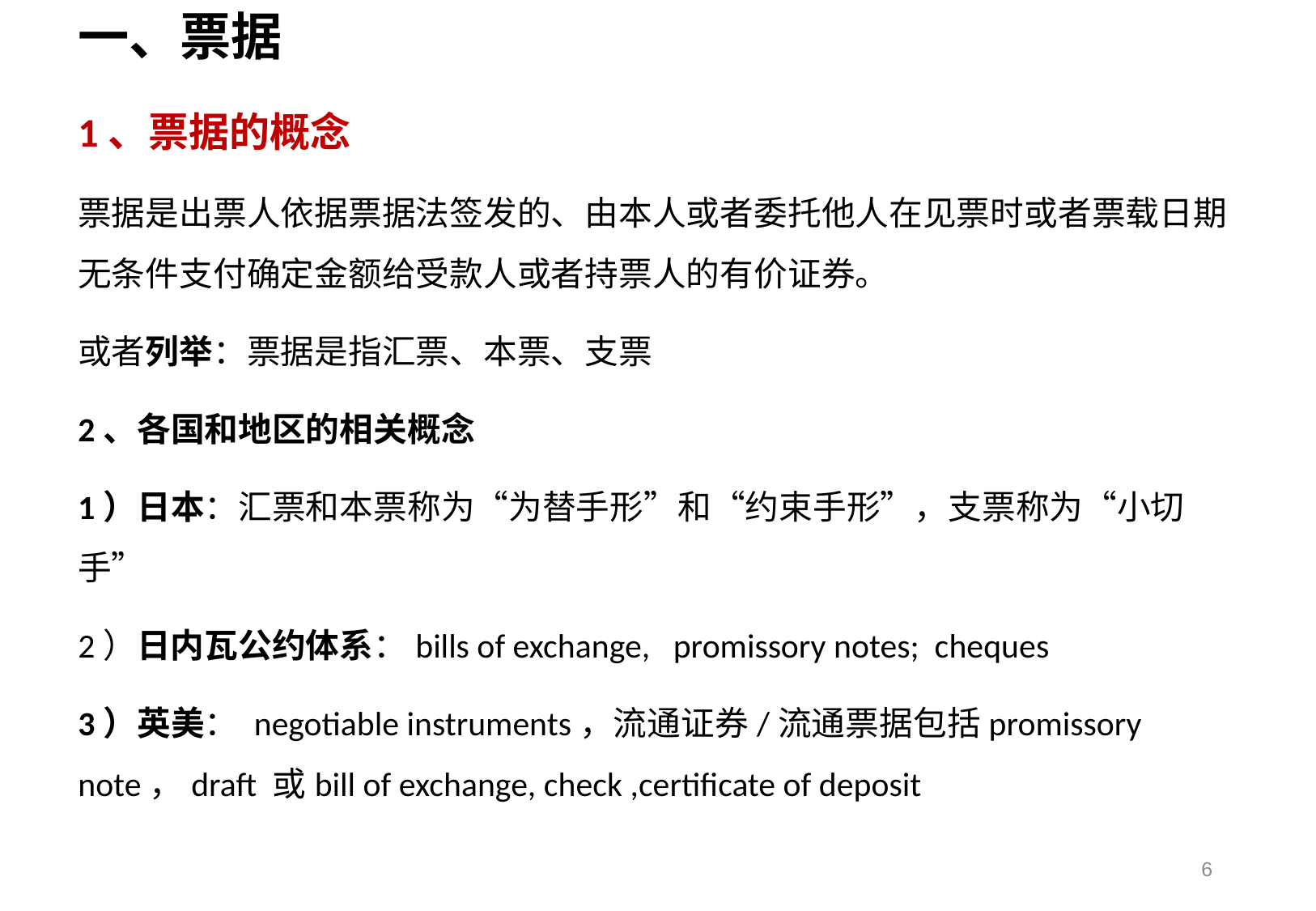

一、票据
1、票据的概念
票据是出票人依据票据法签发的、由本人或者委托他人在见票时或者票载日期无条件支付确定金额给受款人或者持票人的有价证券。
或者列举：票据是指汇票、本票、支票
2、各国和地区的相关概念
1）日本：汇票和本票称为“为替手形”和“约束手形”，支票称为“小切手”
2）日内瓦公约体系：bills of exchange,   promissory notes;  cheques
3）英美： negotiable instruments，流通证券/流通票据包括promissory note，draft 或bill of exchange, check ,certificate of deposit
6